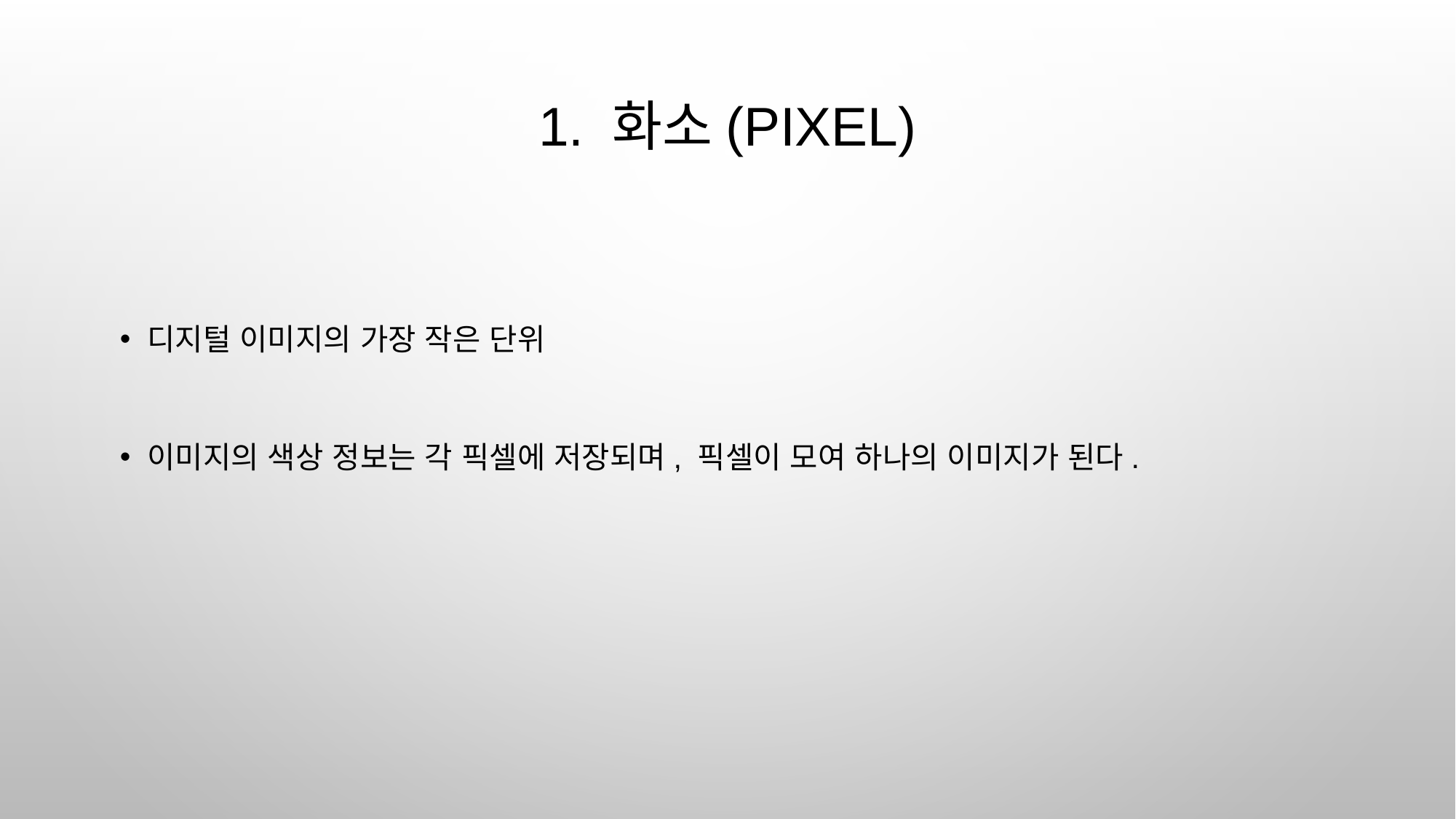

# 1. 화소(Pixel)
디지털 이미지의 가장 작은 단위

이미지의 색상 정보는 각 픽셀에 저장되며, 픽셀이 모여 하나의 이미지가 된다.